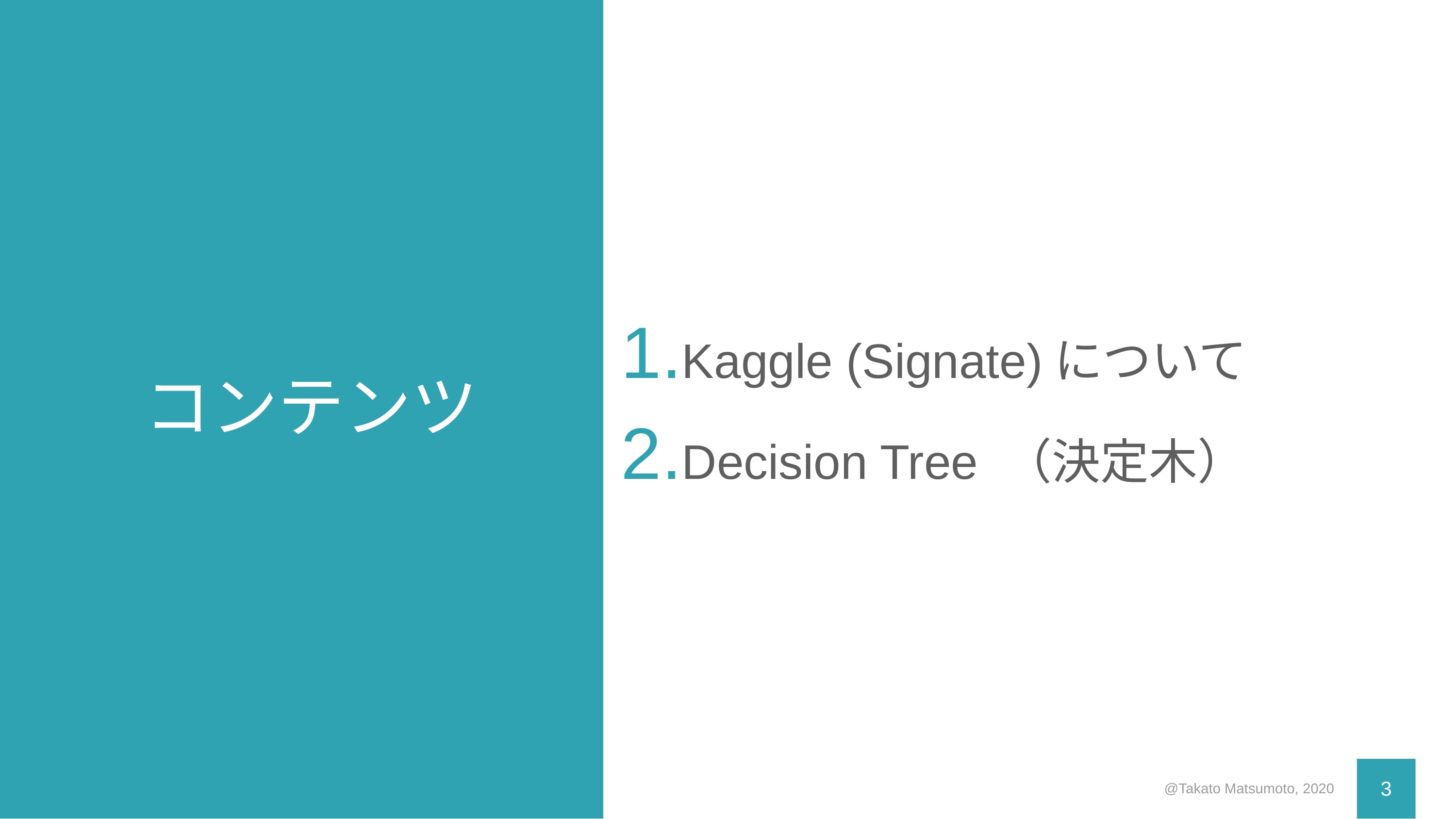

Kaggle (Signate)について
Decision Tree （決定木）
# コンテンツ
@Takato Matsumoto, 2020
3